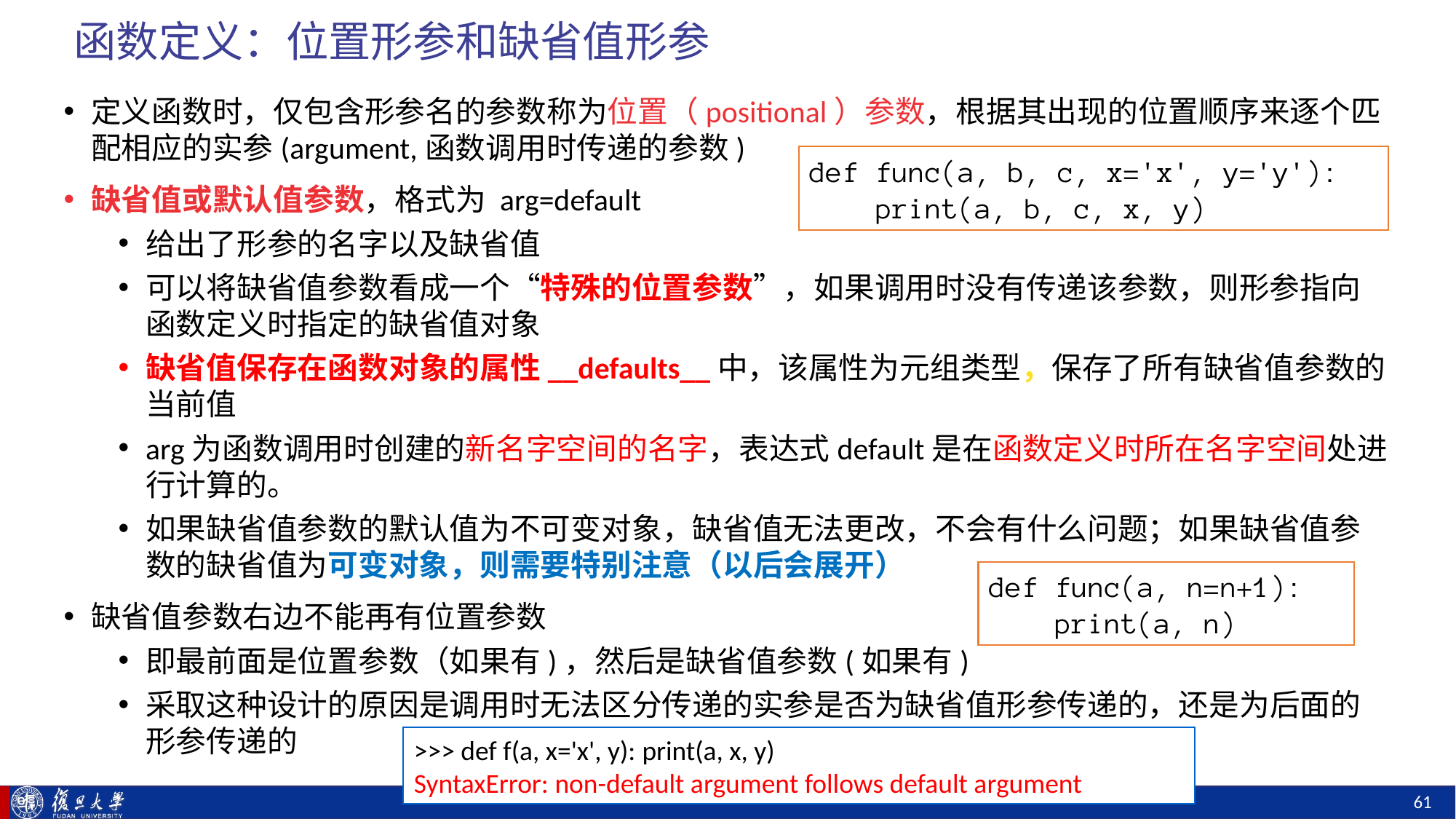

# 函数定义：位置形参和缺省值形参
定义函数时，仅包含形参名的参数称为位置（positional）参数，根据其出现的位置顺序来逐个匹配相应的实参(argument,函数调用时传递的参数)
缺省值或默认值参数，格式为 arg=default
给出了形参的名字以及缺省值
可以将缺省值参数看成一个“特殊的位置参数”，如果调用时没有传递该参数，则形参指向函数定义时指定的缺省值对象
缺省值保存在函数对象的属性__defaults__中，该属性为元组类型，保存了所有缺省值参数的当前值
arg为函数调用时创建的新名字空间的名字，表达式default是在函数定义时所在名字空间处进行计算的。
如果缺省值参数的默认值为不可变对象，缺省值无法更改，不会有什么问题；如果缺省值参数的缺省值为可变对象，则需要特别注意（以后会展开）
缺省值参数右边不能再有位置参数
即最前面是位置参数（如果有)，然后是缺省值参数(如果有)
采取这种设计的原因是调用时无法区分传递的实参是否为缺省值形参传递的，还是为后面的形参传递的

def func(a, b, c, x='x', y='y'):
    print(a, b, c, x, y)
def func(a, n=n+1):
    print(a, n)
>>> def f(a, x='x', y): print(a, x, y)
SyntaxError: non-default argument follows default argument